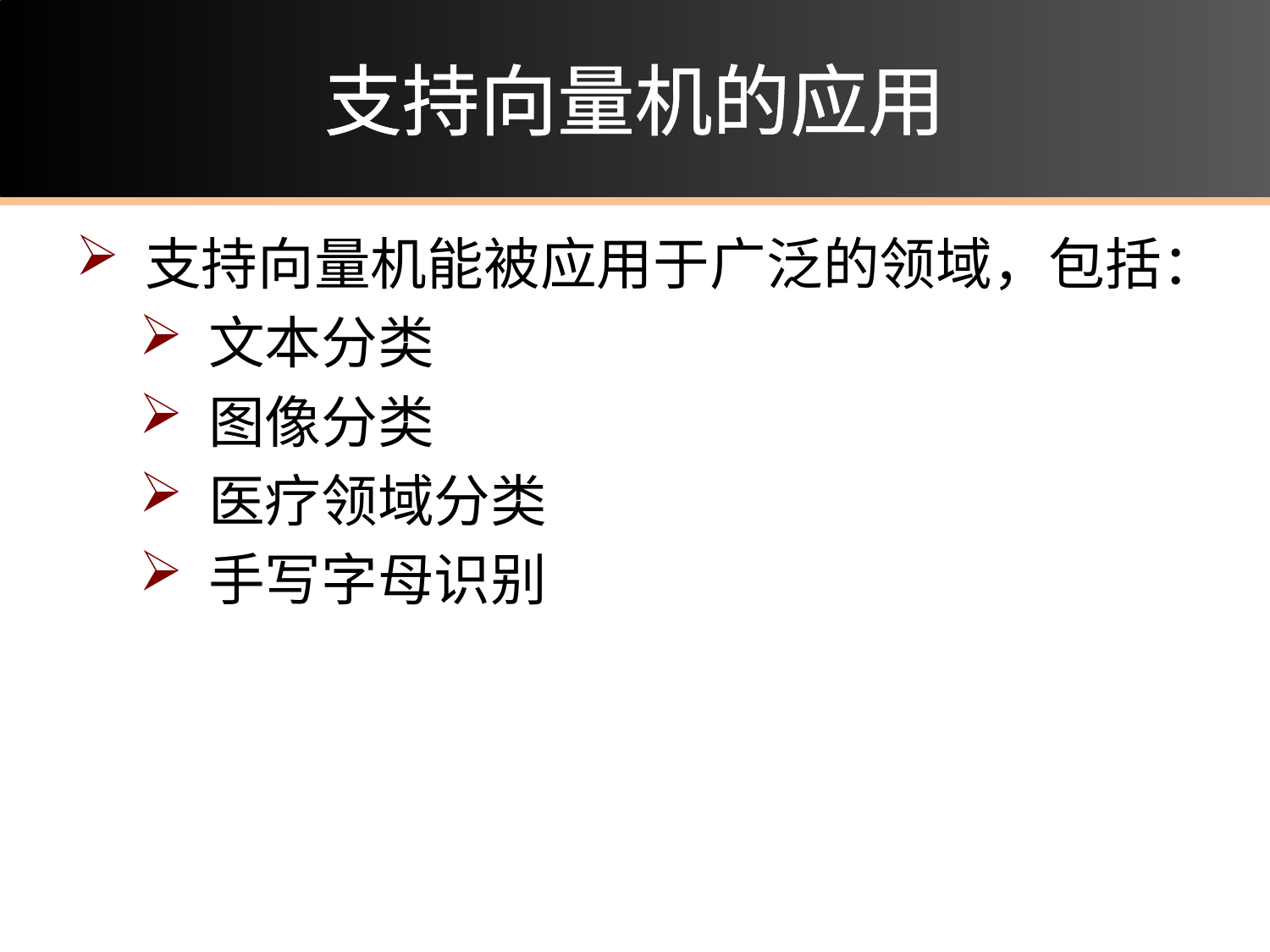

# 支持向量机的应用
支持向量机能被应用于广泛的领域，包括：
文本分类
图像分类
医疗领域分类
手写字母识别